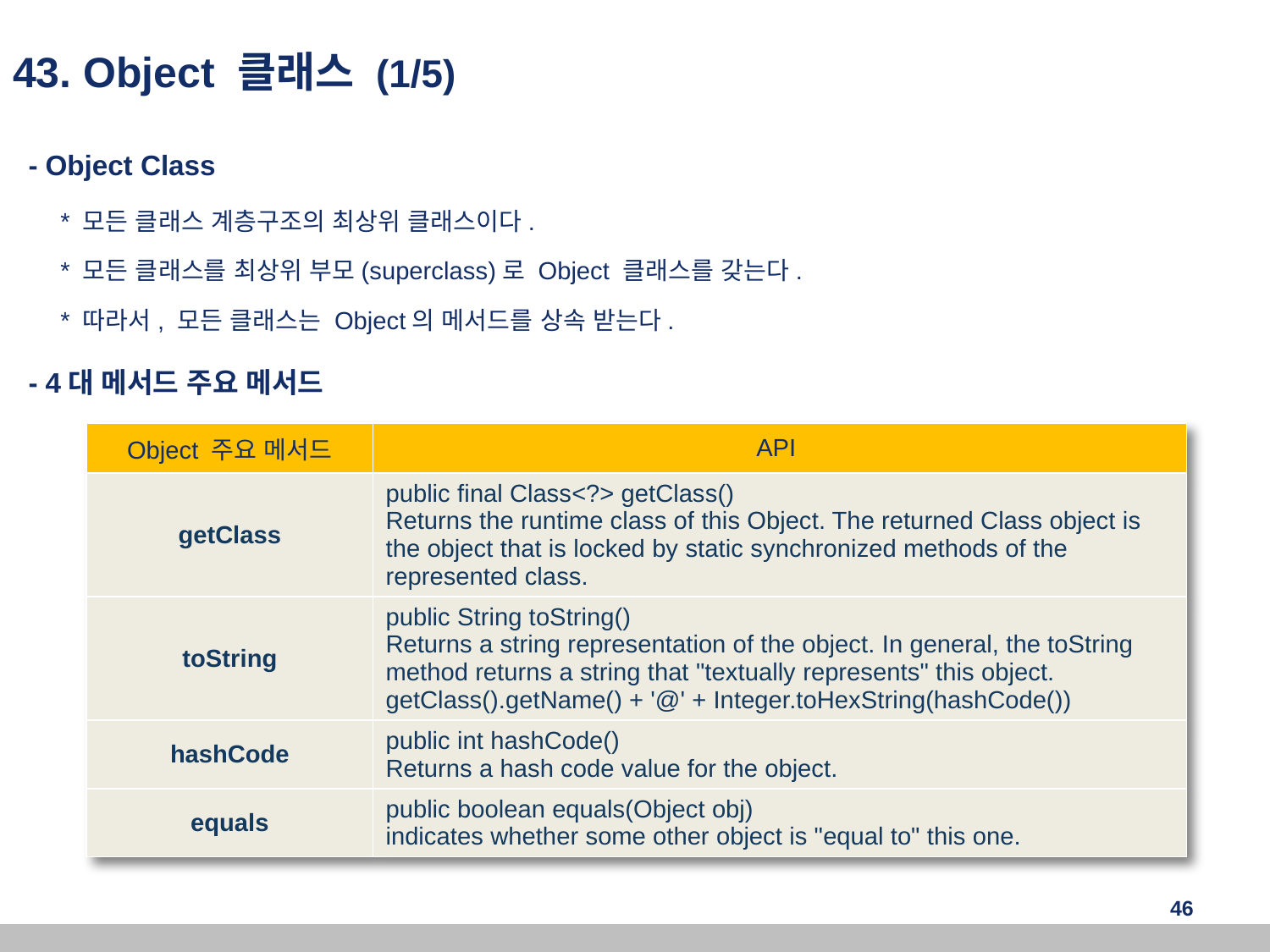

43. Object 클래스 (1/5)
  - Object Class

	* 모든 클래스 계층구조의 최상위 클래스이다.

	* 모든 클래스를 최상위 부모(superclass)로 Object 클래스를 갖는다.

	* 따라서, 모든 클래스는 Object의 메서드를 상속 받는다.

  - 4대 메서드 주요 메서드

| Object 주요 메서드 | API |
| --- | --- |
| getClass | public final Class<?> getClass() Returns the runtime class of this Object. The returned Class object is the object that is locked by static synchronized methods of the represented class. |
| toString | public String toString() Returns a string representation of the object. In general, the toString method returns a string that "textually represents" this object. getClass().getName() + '@' + Integer.toHexString(hashCode()) |
| hashCode | public int hashCode() Returns a hash code value for the object. |
| equals | public boolean equals(Object obj) indicates whether some other object is "equal to" this one. |
46